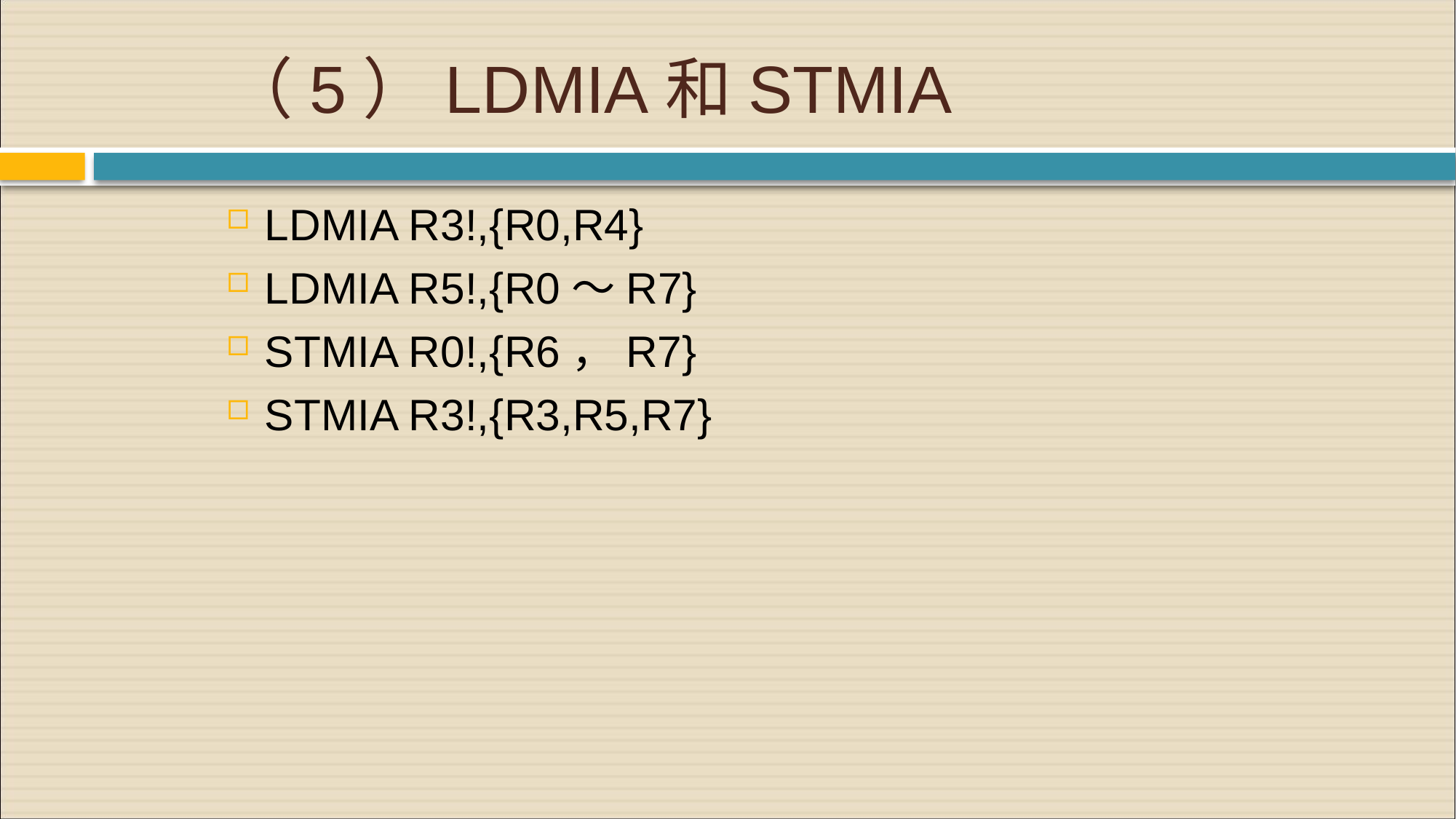

# （5）LDMIA和STMIA
LDMIA R3!,{R0,R4}
LDMIA R5!,{R0～R7}
STMIA R0!,{R6，R7}
STMIA R3!,{R3,R5,R7}